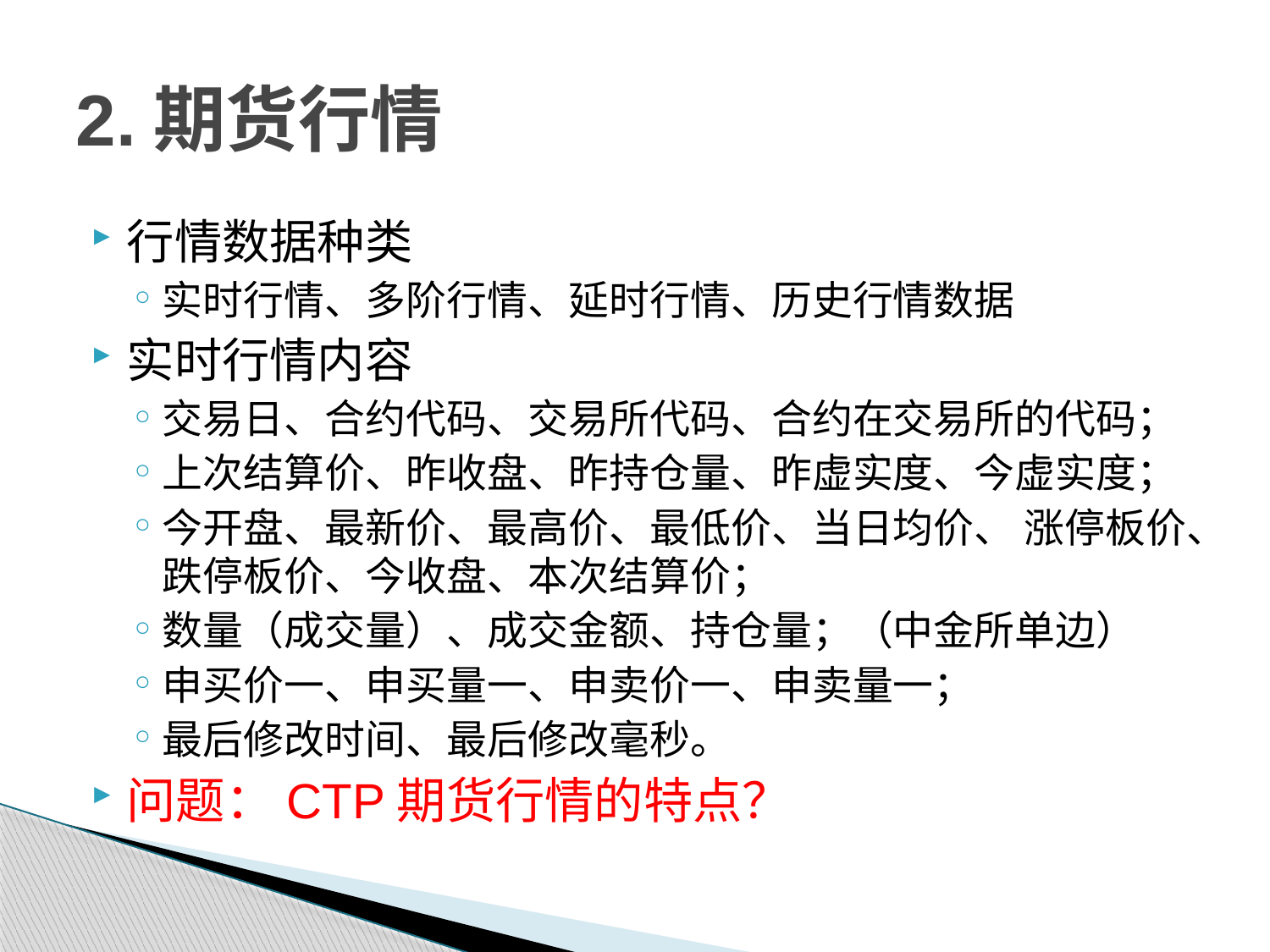

# 2.期货行情
行情数据种类
实时行情、多阶行情、延时行情、历史行情数据
实时行情内容
交易日、合约代码、交易所代码、合约在交易所的代码；
上次结算价、昨收盘、昨持仓量、昨虚实度、今虚实度；
今开盘、最新价、最高价、最低价、当日均价、 涨停板价、跌停板价、今收盘、本次结算价；
数量（成交量）、成交金额、持仓量；（中金所单边）
申买价一、申买量一、申卖价一、申卖量一；
最后修改时间、最后修改毫秒。
问题：CTP期货行情的特点？